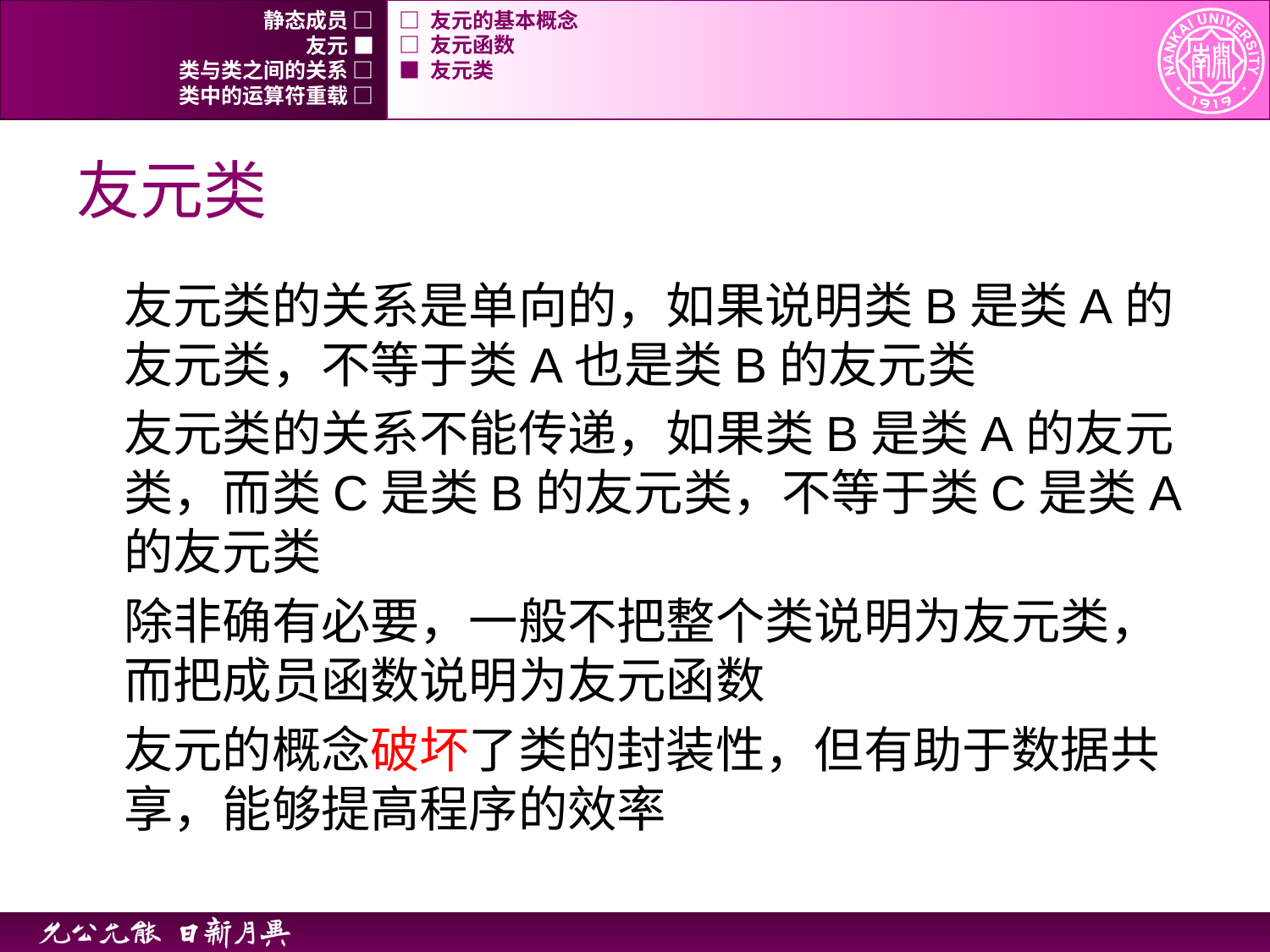

静态成员 □
□ 友元的基本概念
友元 ■
□ 友元函数
类与类之间的关系 □
■ 友元类
类中的运算符重载 □

# 友元类
友元类的关系是单向的，如果说明类B是类A的友元类，不等于类A也是类B的友元类
友元类的关系不能传递，如果类B是类A的友元类，而类C是类B的友元类，不等于类C是类A的友元类
除非确有必要，一般不把整个类说明为友元类，而把成员函数说明为友元函数
友元的概念破坏了类的封装性，但有助于数据共享，能够提高程序的效率